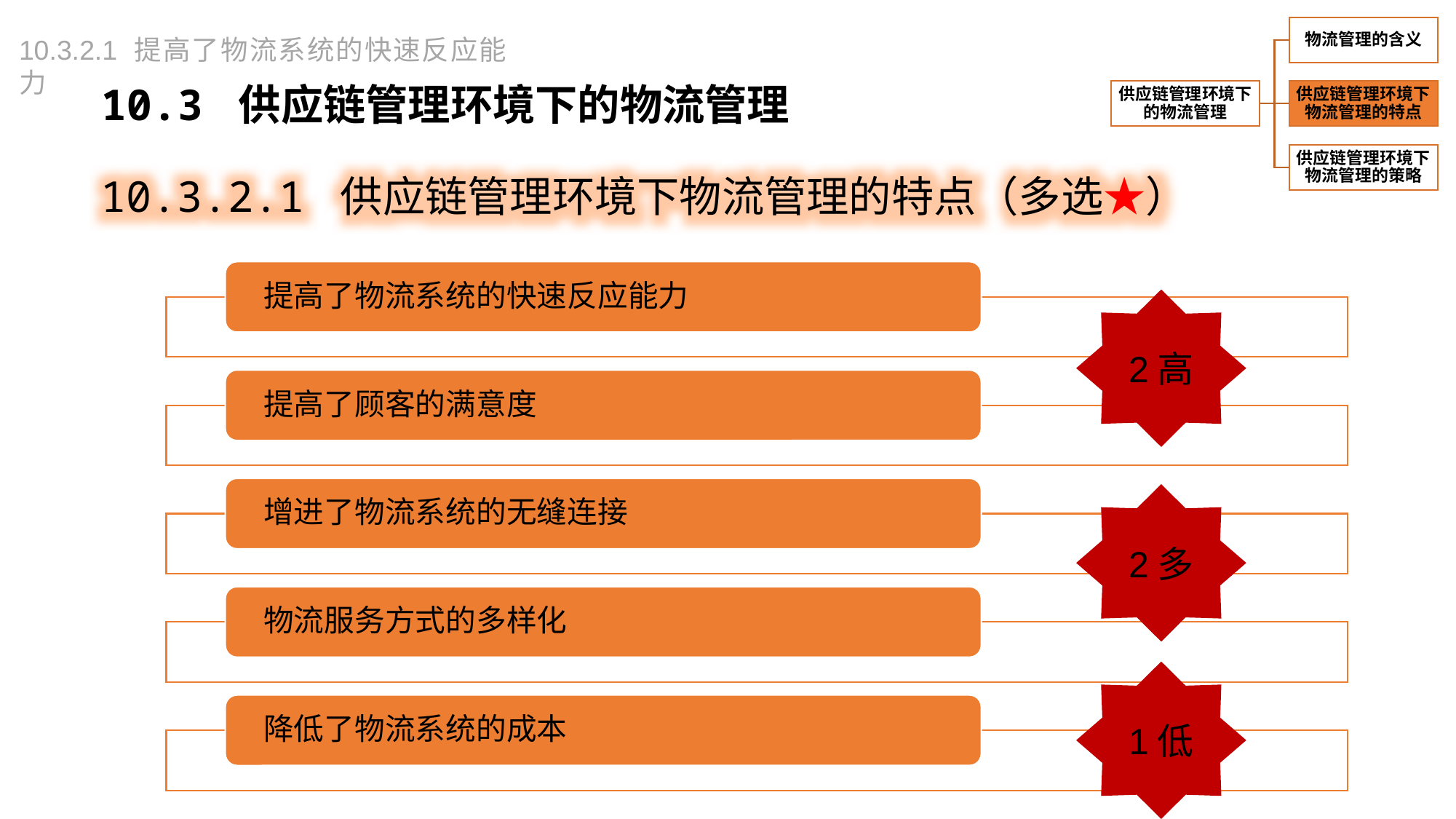

供应链管理环境下的物流管理
物流管理的含义
供应链管理环境下物流管理的特点
供应链管理环境下物流管理的策略
10.3.2.1 提高了物流系统的快速反应能力
10.3 供应链管理环境下的物流管理
10.3.2.1 供应链管理环境下物流管理的特点（多选★）
提高了物流系统的快速反应能力
提高了顾客的满意度
增进了物流系统的无缝连接
物流服务方式的多样化
降低了物流系统的成本
2高
2多
1低